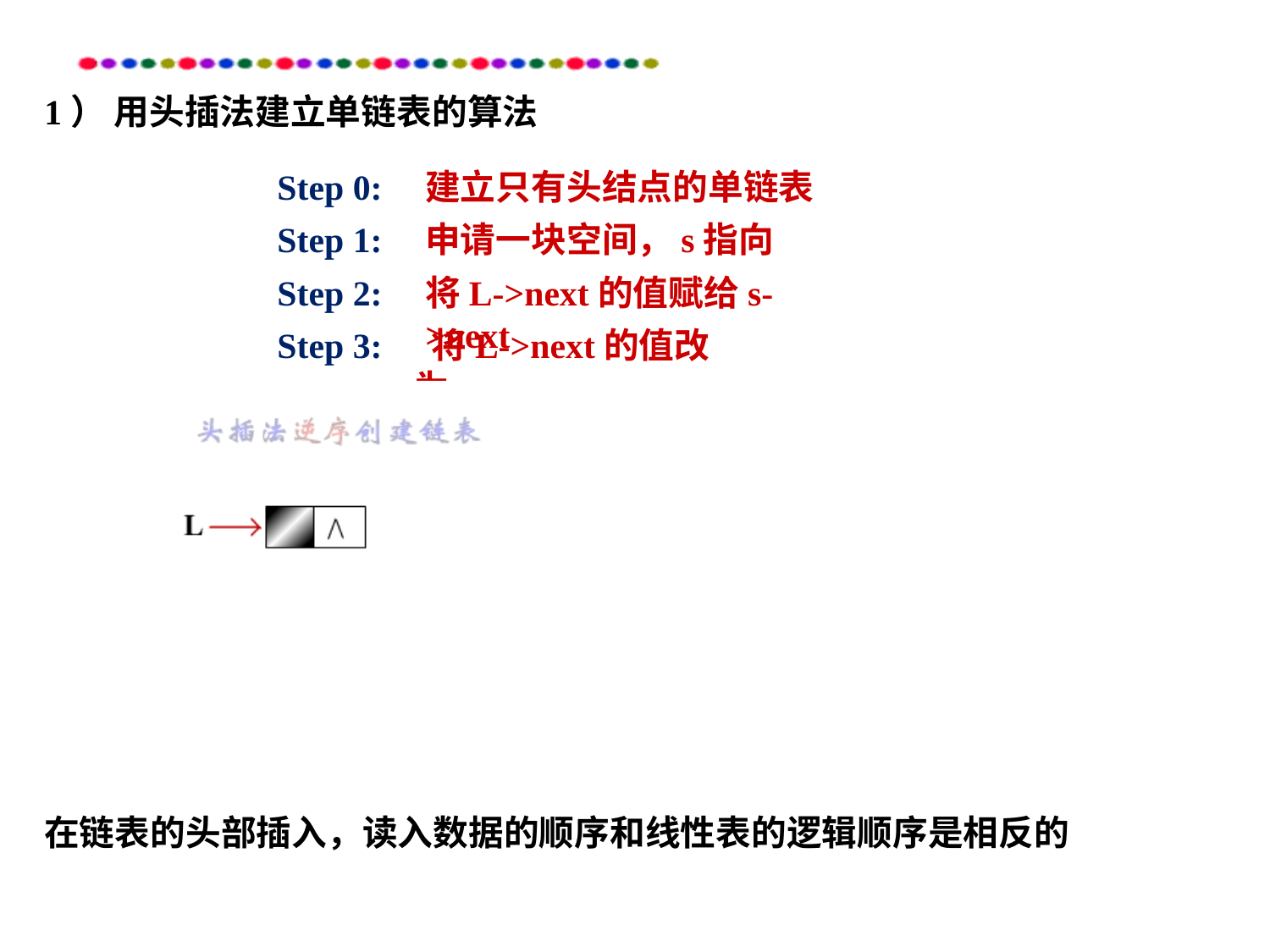

1） 用头插法建立单链表的算法
Step 0: Step 1:
Step 2:
Step 3:
建立只有头结点的单链表
申请一块空间，s指向
将L->next的值赋给s->next
 将L->next的值改为s
在链表的头部插入，读入数据的顺序和线性表的逻辑顺序是相反的